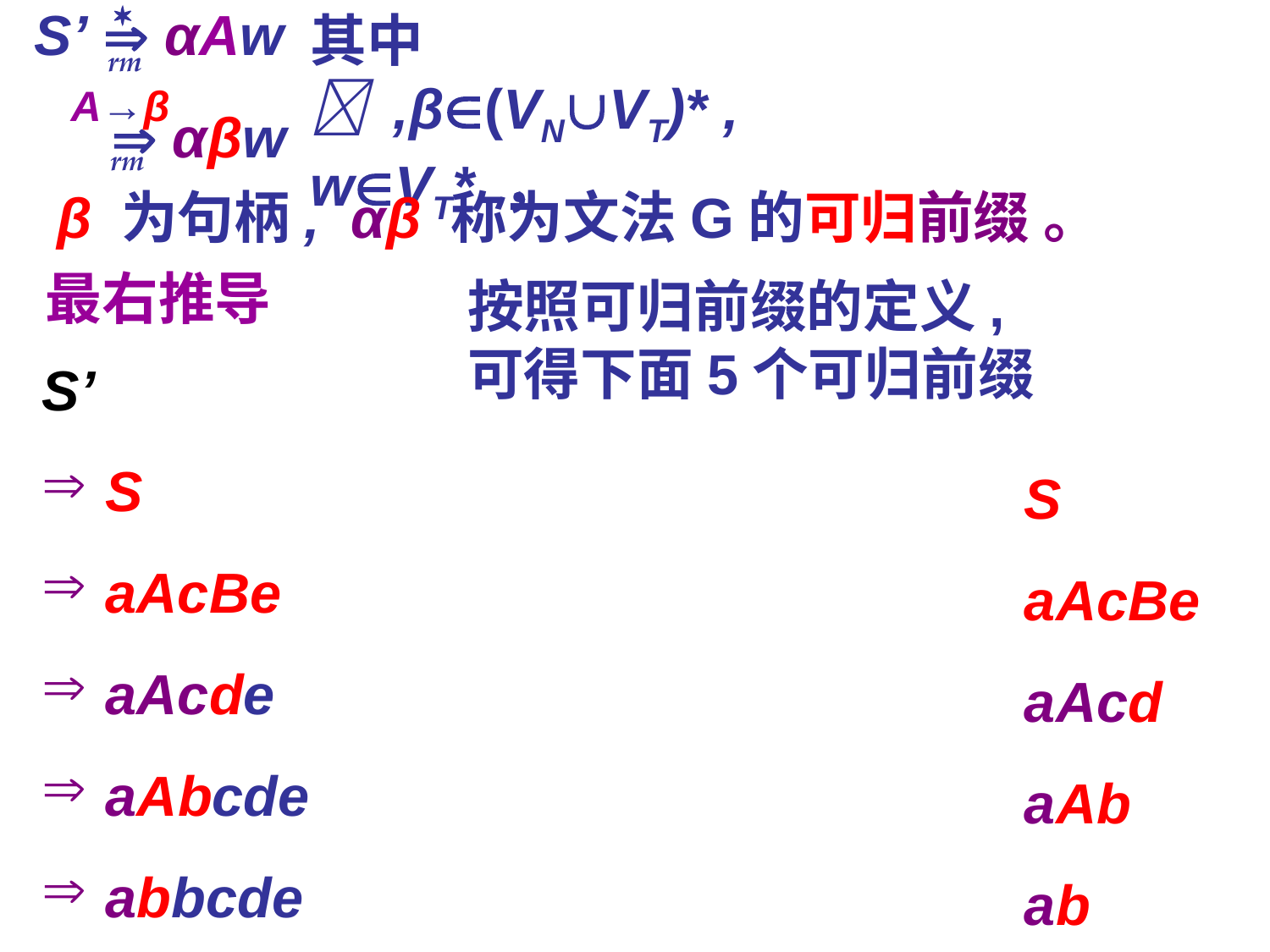

∗
S’ ⇒ αAw

rm
其中 α ,β∈(VN∪VT)* , 	w∈VT* ，
A→β
⇒ αβw
rm
β 为句柄,  αβ 称为文法G的可归前缀 。
最右推导
按照可归前缀的定义,
可得下面5个可归前缀
S’
S
aAcBe
aAcde
aAbcde
abbcde
S
aAcBe
aAcd
aAb
ab